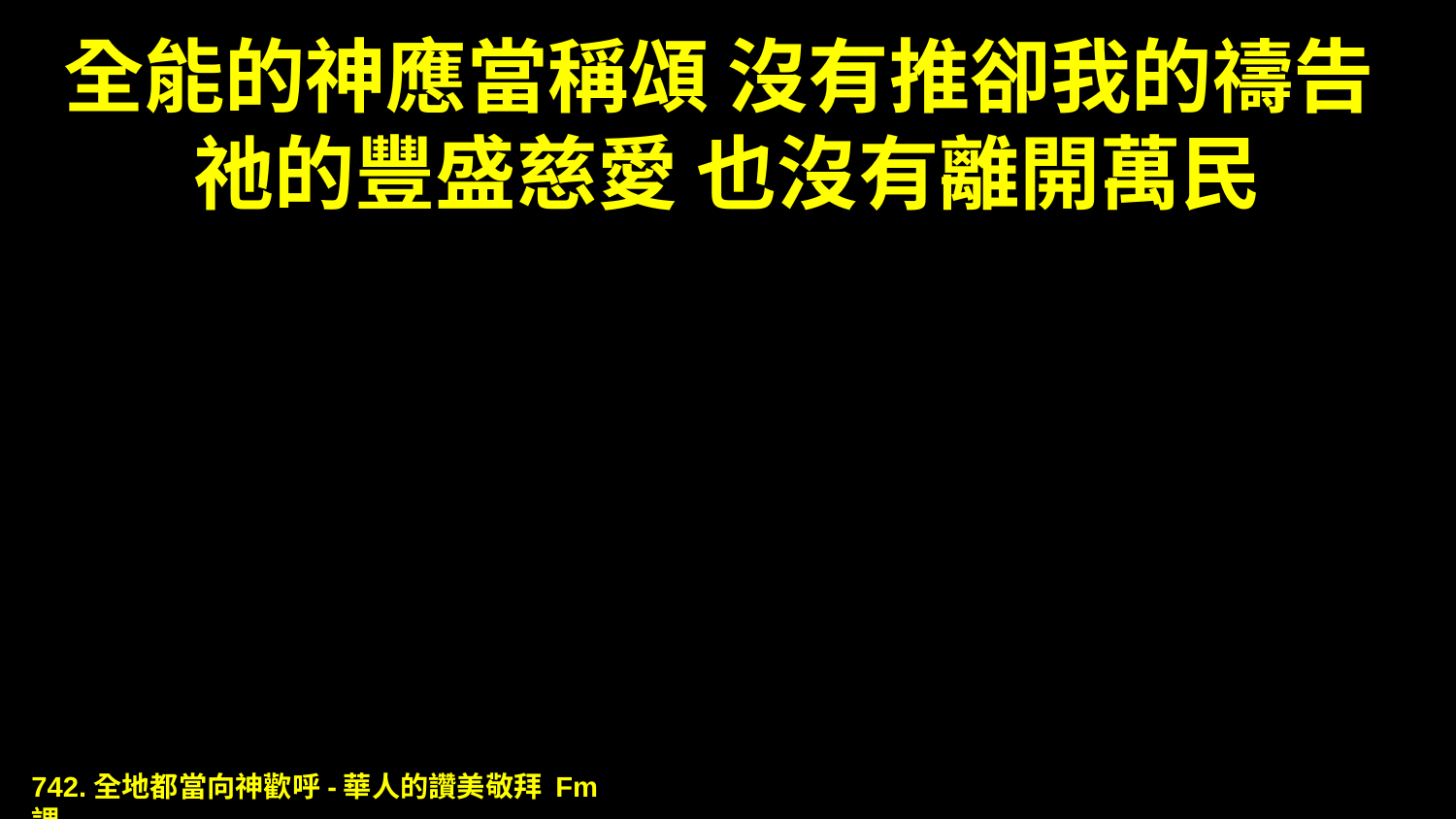

# 全能的神應當稱頌 沒有推卻我的禱告 祂的豐盛慈愛 也沒有離開萬民
742.全地都當向神歡呼-華人的讚美敬拜 Fm調